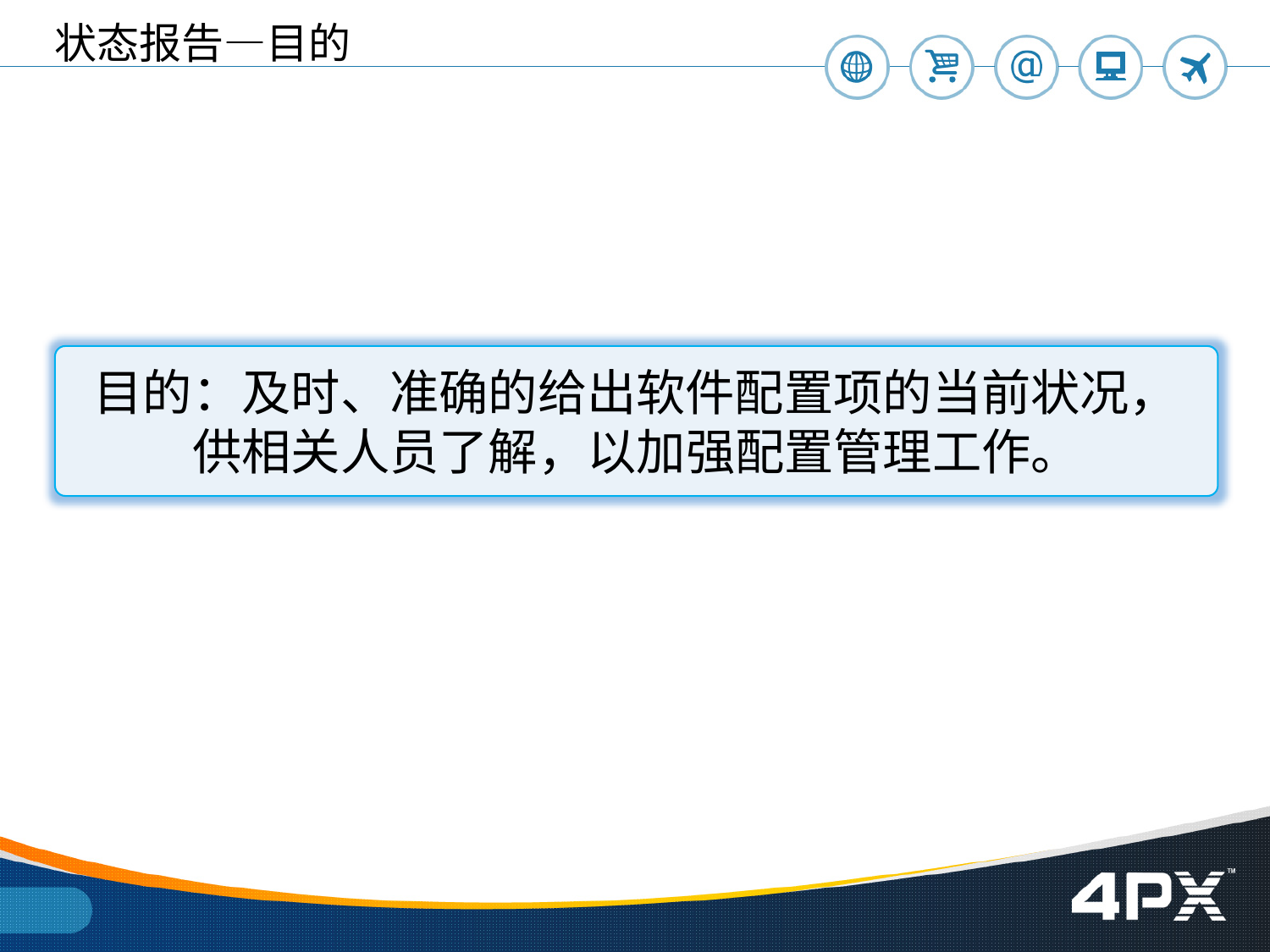

状态报告—目的
目的：及时、准确的给出软件配置项的当前状况，供相关人员了解，以加强配置管理工作。